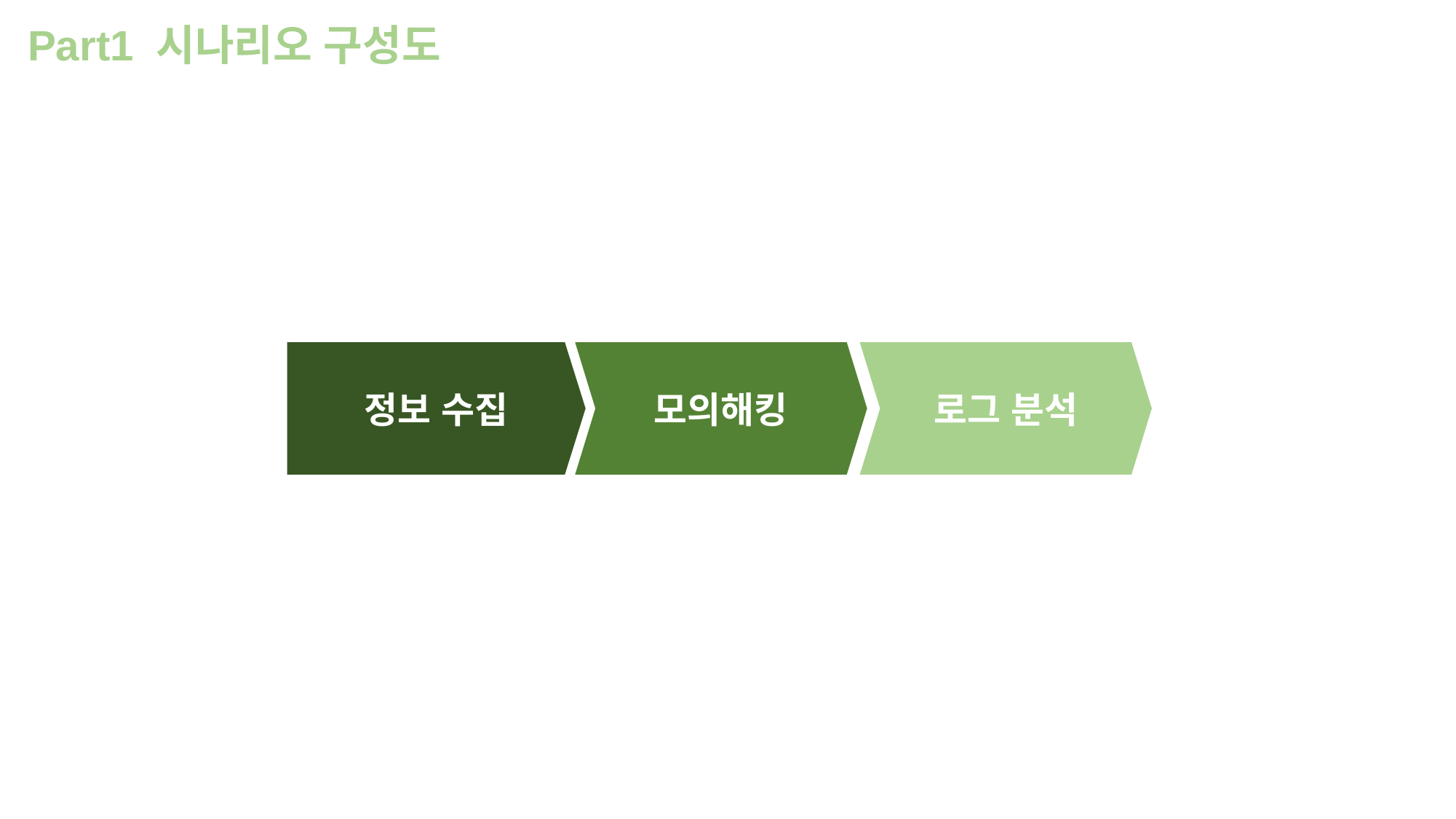

Part1 시나리오 구성도
모의해킹
로그 분석
정보 수집